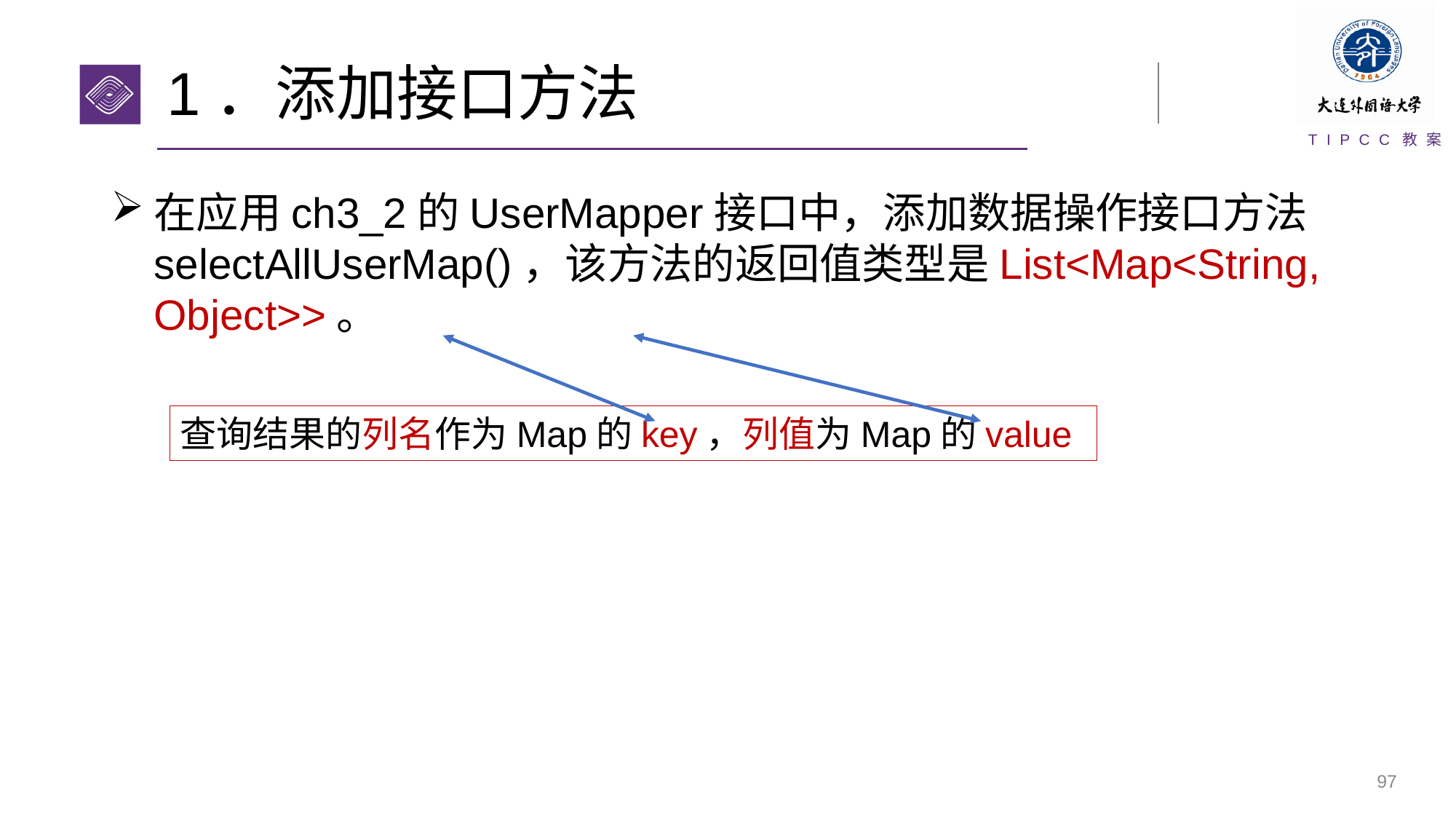

# 1．添加接口方法
在应用ch3_2的UserMapper接口中，添加数据操作接口方法selectAllUserMap()，该方法的返回值类型是List<Map<String, Object>>。
查询结果的列名作为Map的key，列值为Map的value
97